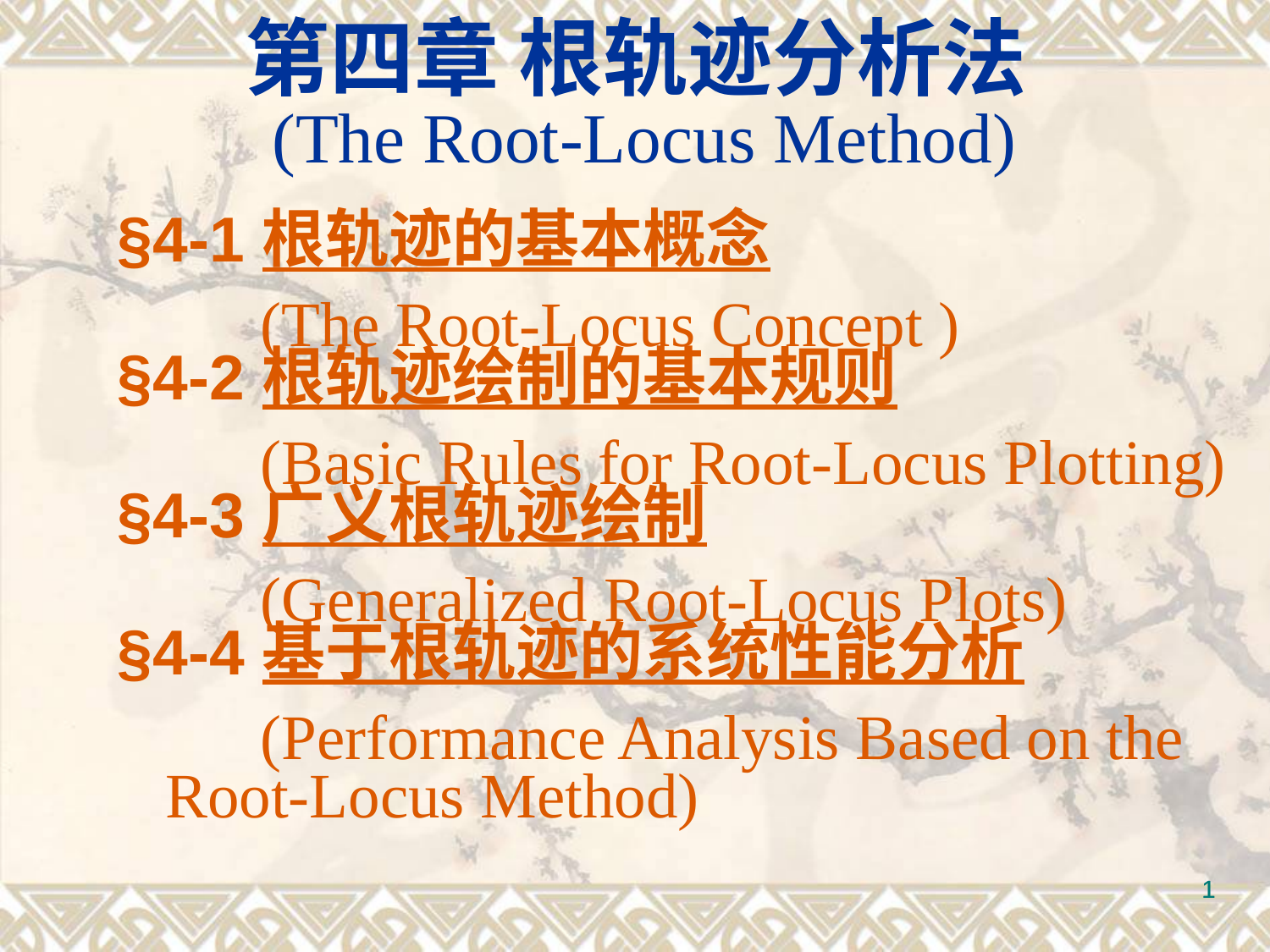

第四章 根轨迹分析法
 (The Root-Locus Method)
§4-1 根轨迹的基本概念
	      (The Root-Locus Concept )
§4-2 根轨迹绘制的基本规则
	      (Basic Rules for Root-Locus Plotting)
§4-3 广义根轨迹绘制
	      (Generalized Root-Locus Plots)
§4-4 基于根轨迹的系统性能分析
         (Performance Analysis Based on the Root-Locus Method)
1
1